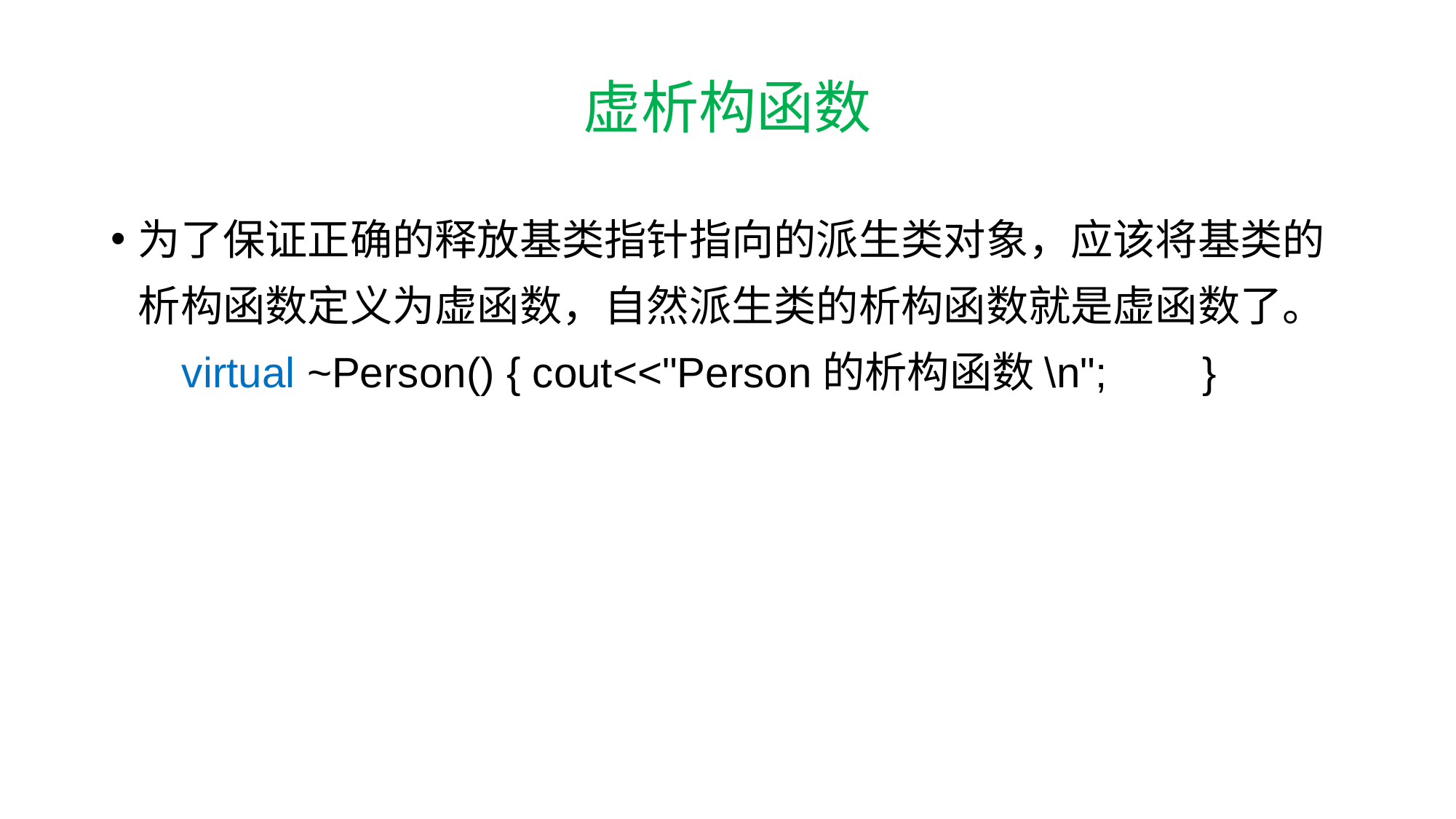

# 虚析构函数
为了保证正确的释放基类指针指向的派生类对象，应该将基类的析构函数定义为虚函数，自然派生类的析构函数就是虚函数了。
      virtual ~Person() { cout<<"Person的析构函数\n";	}